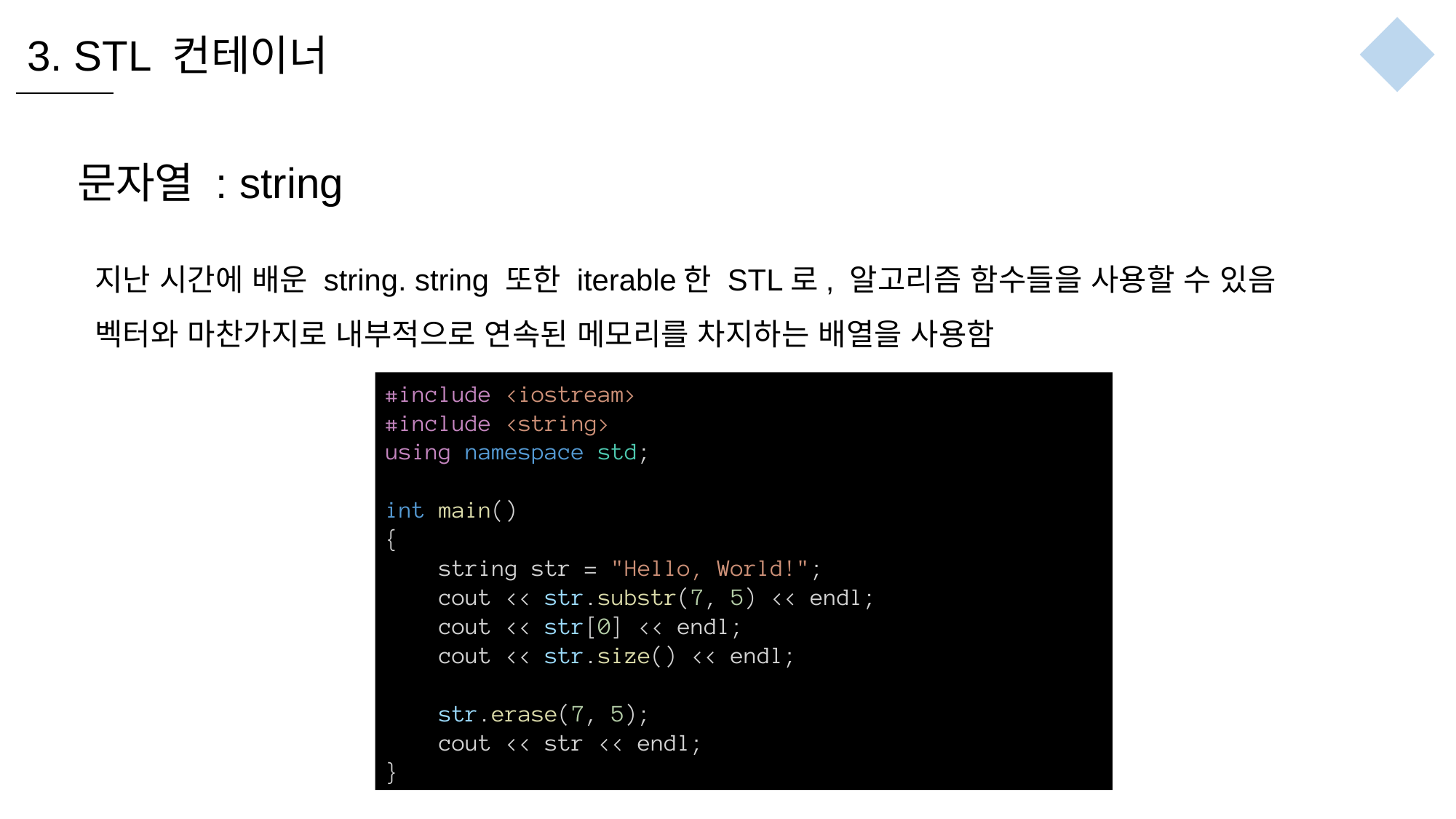

3. STL 컨테이너
문자열 : string
지난 시간에 배운 string. string 또한 iterable한 STL로, 알고리즘 함수들을 사용할 수 있음
벡터와 마찬가지로 내부적으로 연속된 메모리를 차지하는 배열을 사용함
#include <iostream>
#include <string>
using namespace std;
int main()
{
    string str = "Hello, World!";
    cout << str.substr(7, 5) << endl;
    cout << str[0] << endl;
    cout << str.size() << endl;
    str.erase(7, 5);
    cout << str << endl;
}